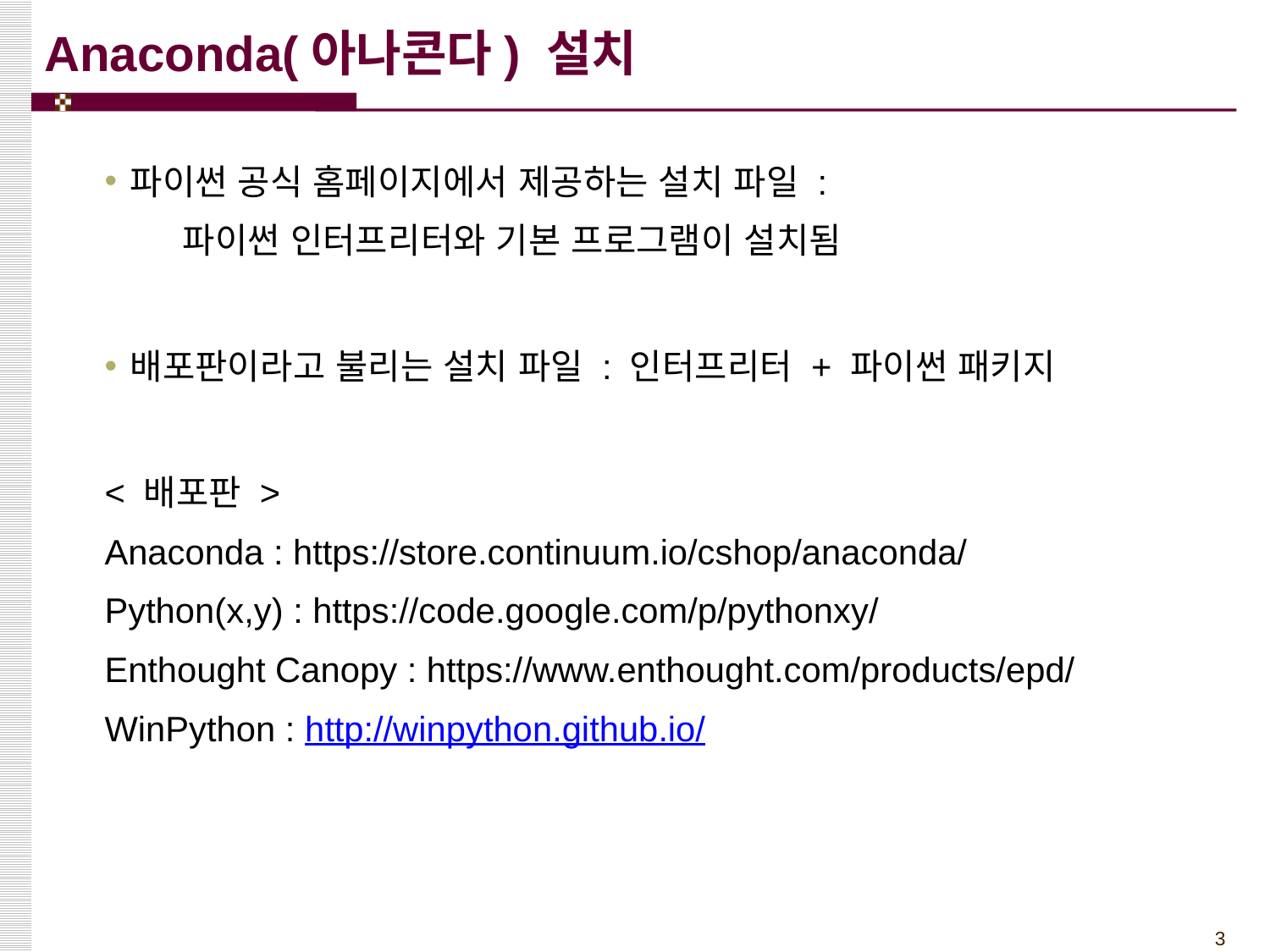

# Anaconda(아나콘다) 설치
파이썬 공식 홈페이지에서 제공하는 설치 파일 :
       파이썬 인터프리터와 기본 프로그램이 설치됨

배포판이라고 불리는 설치 파일 : 인터프리터 + 파이썬 패키지

< 배포판 >
Anaconda : https://store.continuum.io/cshop/anaconda/
Python(x,y) : https://code.google.com/p/pythonxy/
Enthought Canopy : https://www.enthought.com/products/epd/
WinPython : http://winpython.github.io/